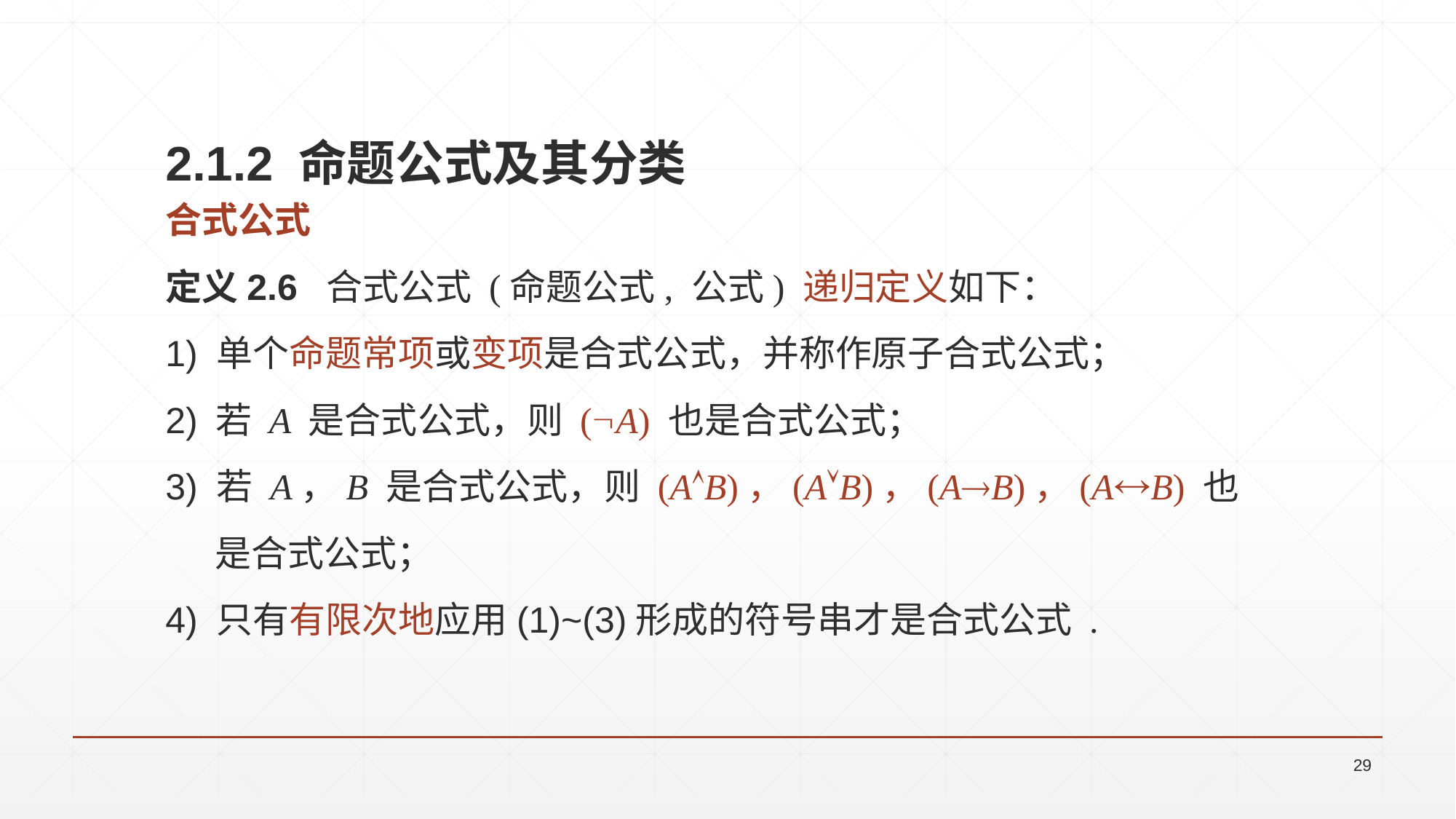

2.1.2 命题公式及其分类
合式公式
定义2.6  合式公式 (命题公式, 公式) 递归定义如下：
1) 单个命题常项或变项是合式公式，并称作原子合式公式；
2) 若 A 是合式公式，则 (¬A) 也是合式公式；
3) 若 A，B 是合式公式，则 (A∧B)，(A∨B)，(A→B)，(A↔B) 也
     是合式公式；
4) 只有有限次地应用(1)~(3)形成的符号串才是合式公式 .

29